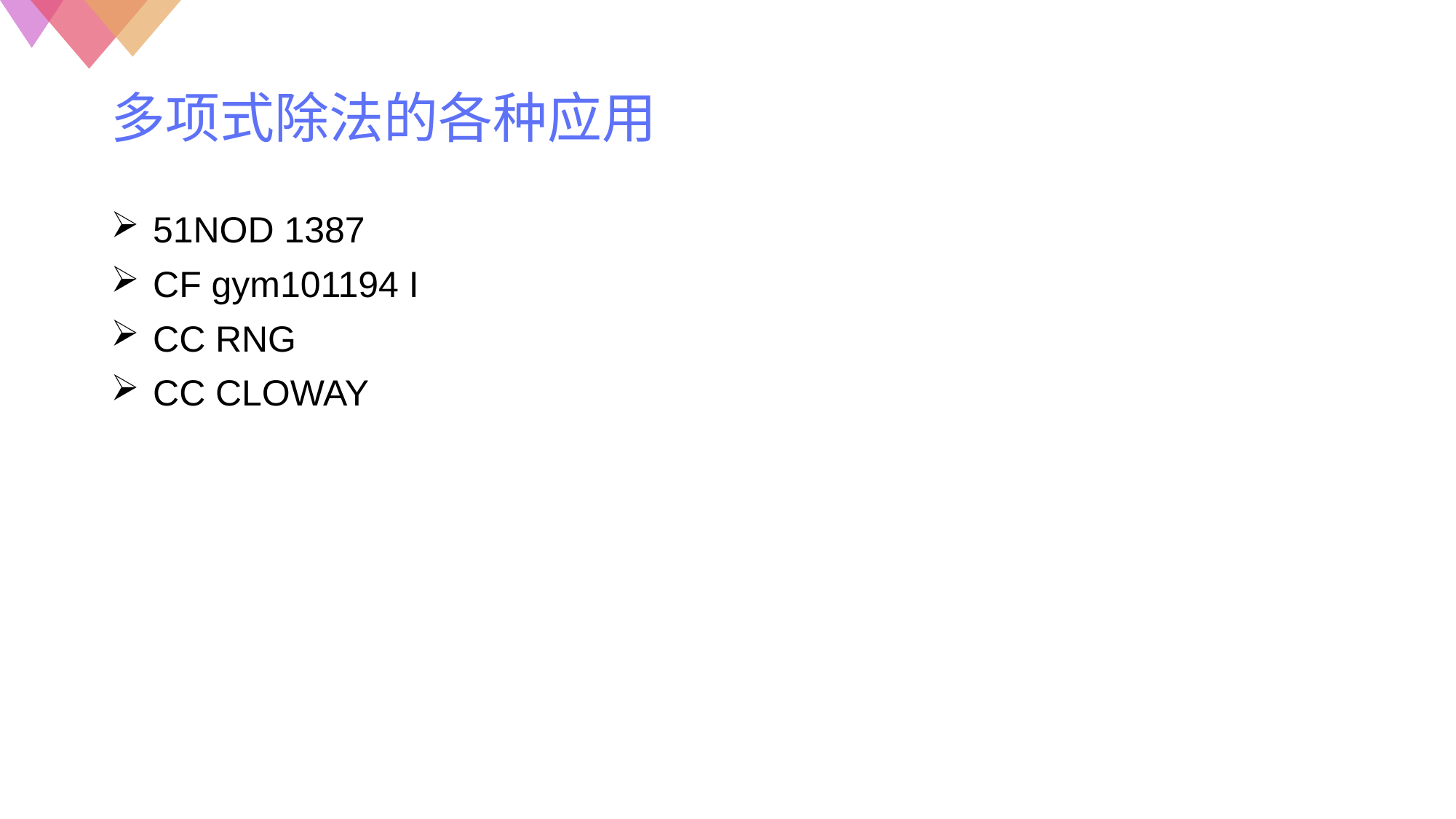

# 多项式除法的各种应用
51NOD 1387
CF gym101194 I
CC RNG
CC CLOWAY